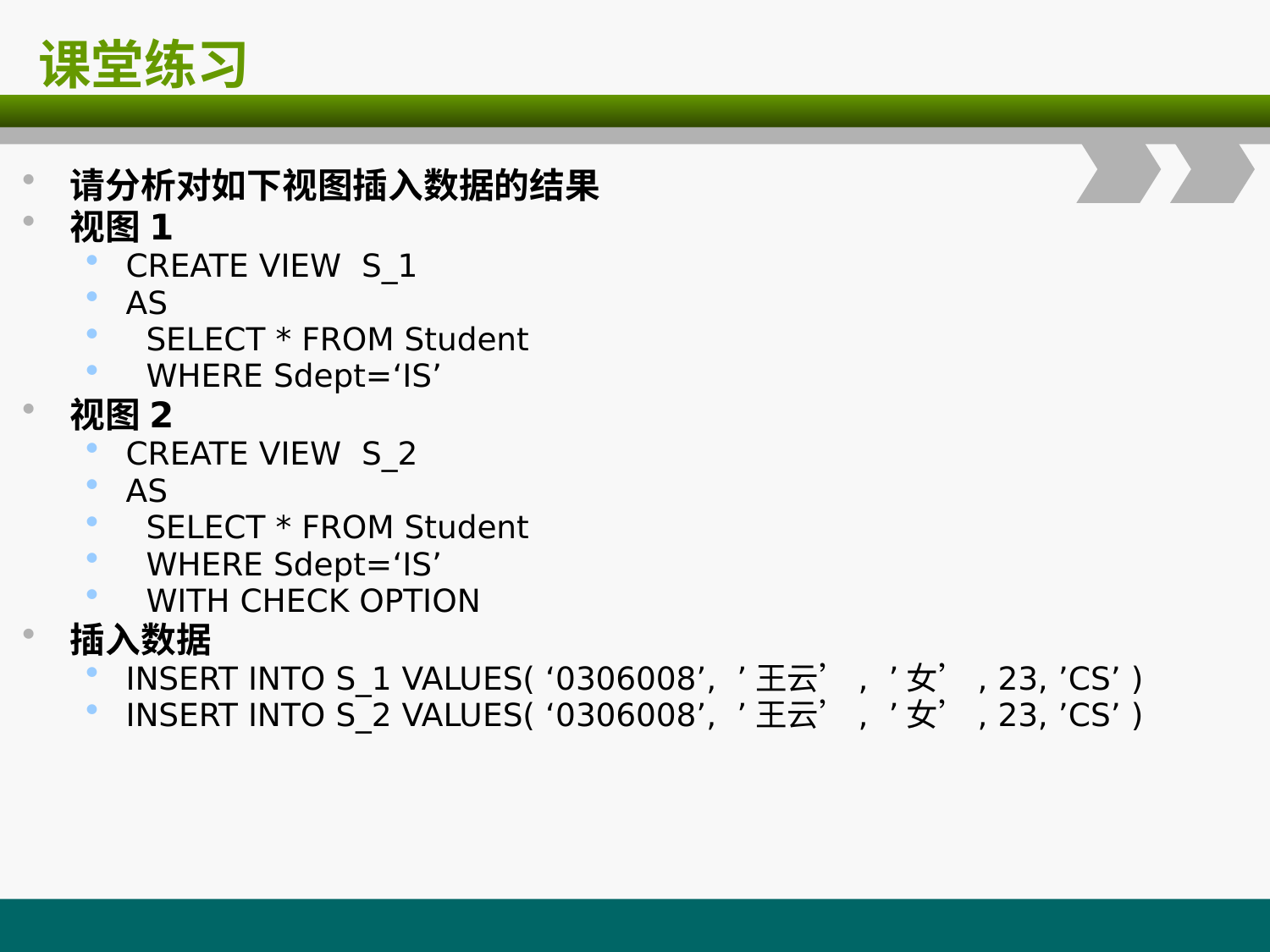

# 课堂练习
请分析对如下视图插入数据的结果
视图1
CREATE VIEW  S_1
AS
  SELECT * FROM Student
  WHERE Sdept=‘IS’
视图2
CREATE VIEW  S_2
AS
  SELECT * FROM Student
  WHERE Sdept=‘IS’
  WITH CHECK OPTION
插入数据
INSERT INTO S_1 VALUES( ‘0306008’,  ’王云’,  ’女’, 23, ’CS’ )
INSERT INTO S_2 VALUES( ‘0306008’,  ’王云’,  ’女’, 23, ’CS’ )